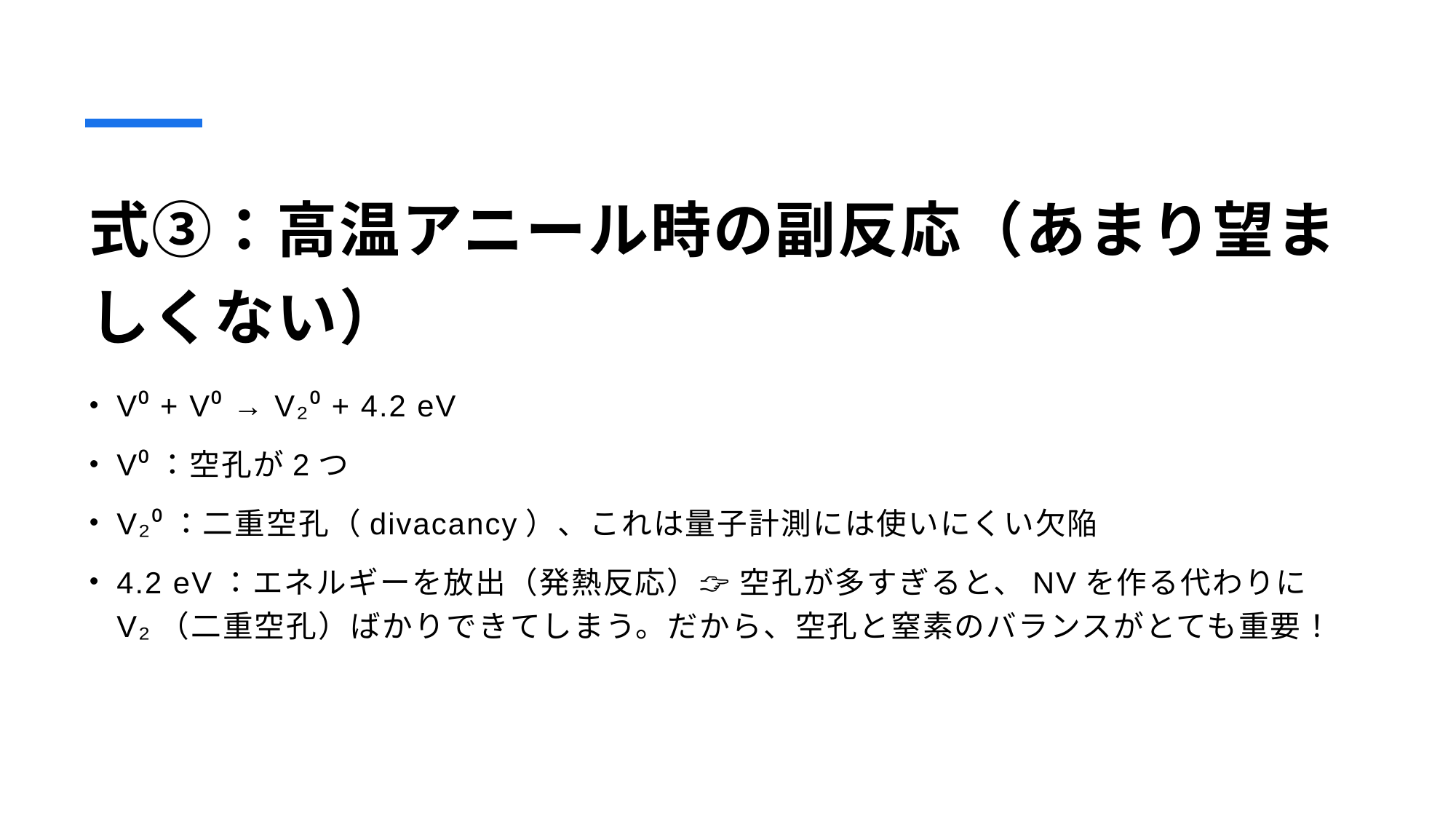

# 式③：高温アニール時の副反応（あまり望ましくない）

V⁰ + V⁰ → V₂⁰ + 4.2 eV
V⁰：空孔が2つ
V₂⁰：二重空孔（divacancy）、これは量子計測には使いにくい欠陥
4.2 eV：エネルギーを放出（発熱反応）👉 空孔が多すぎると、NVを作る代わりにV₂（二重空孔）ばかりできてしまう。だから、空孔と窒素のバランスがとても重要！